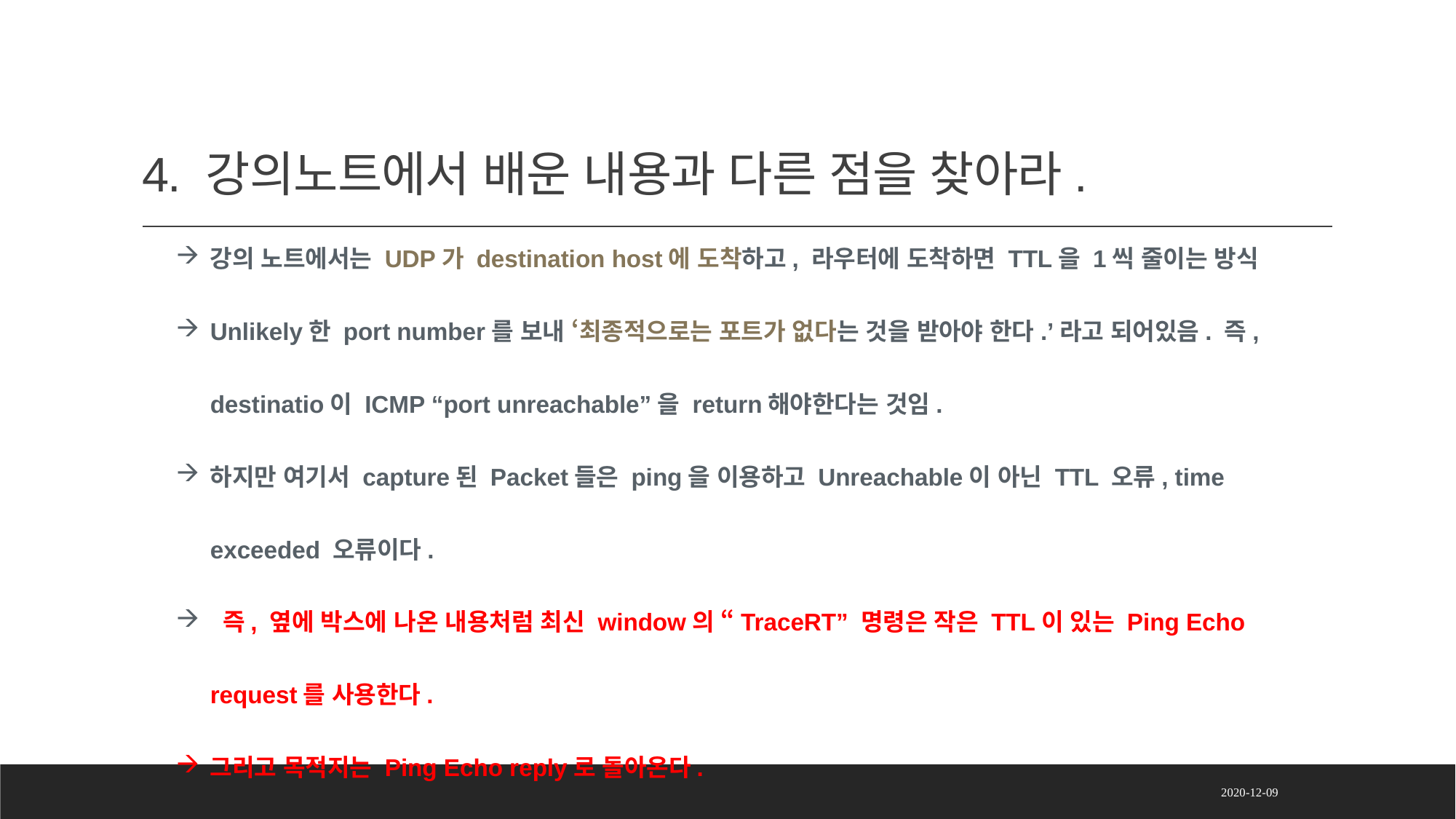

# 4. 강의노트에서 배운 내용과 다른 점을 찾아라.
강의 노트에서는 UDP가 destination host에 도착하고, 라우터에 도착하면 TTL을 1씩 줄이는 방식
Unlikely한 port number를 보내 ‘최종적으로는 포트가 없다는 것을 받아야 한다.’라고 되어있음. 즉, destinatio이 ICMP “port unreachable”을 return해야한다는 것임.
하지만 여기서 capture된 Packet들은 ping을 이용하고 Unreachable이 아닌 TTL 오류, time exceeded 오류이다.
 즉, 옆에 박스에 나온 내용처럼 최신 window의 “TraceRT” 명령은 작은 TTL이 있는 Ping Echo request를 사용한다.
그리고 목적지는 Ping Echo reply로 돌아온다.
2020-12-09